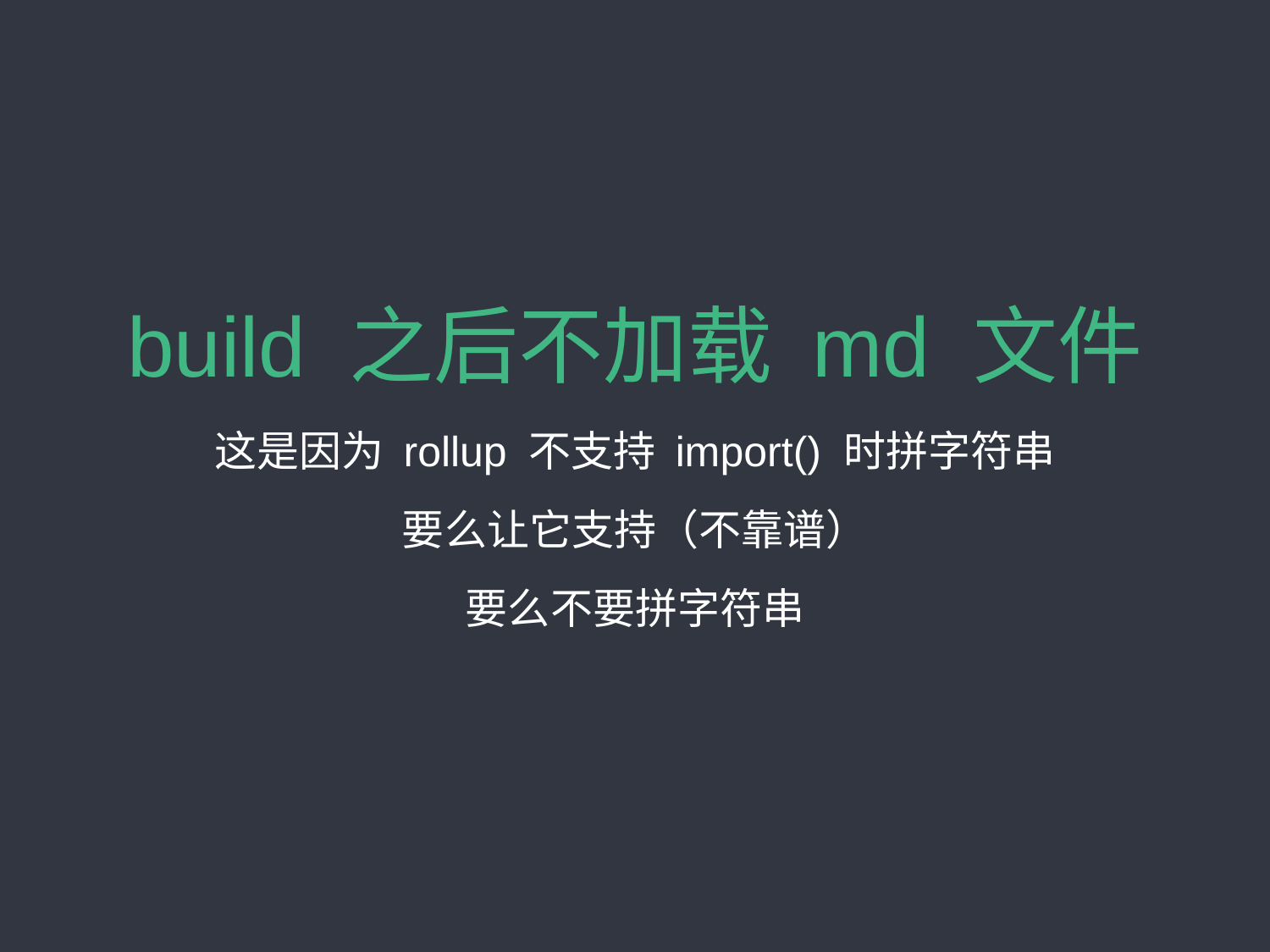

# build 之后不加载 md 文件
这是因为 rollup 不支持 import() 时拼字符串
要么让它支持（不靠谱）
要么不要拼字符串